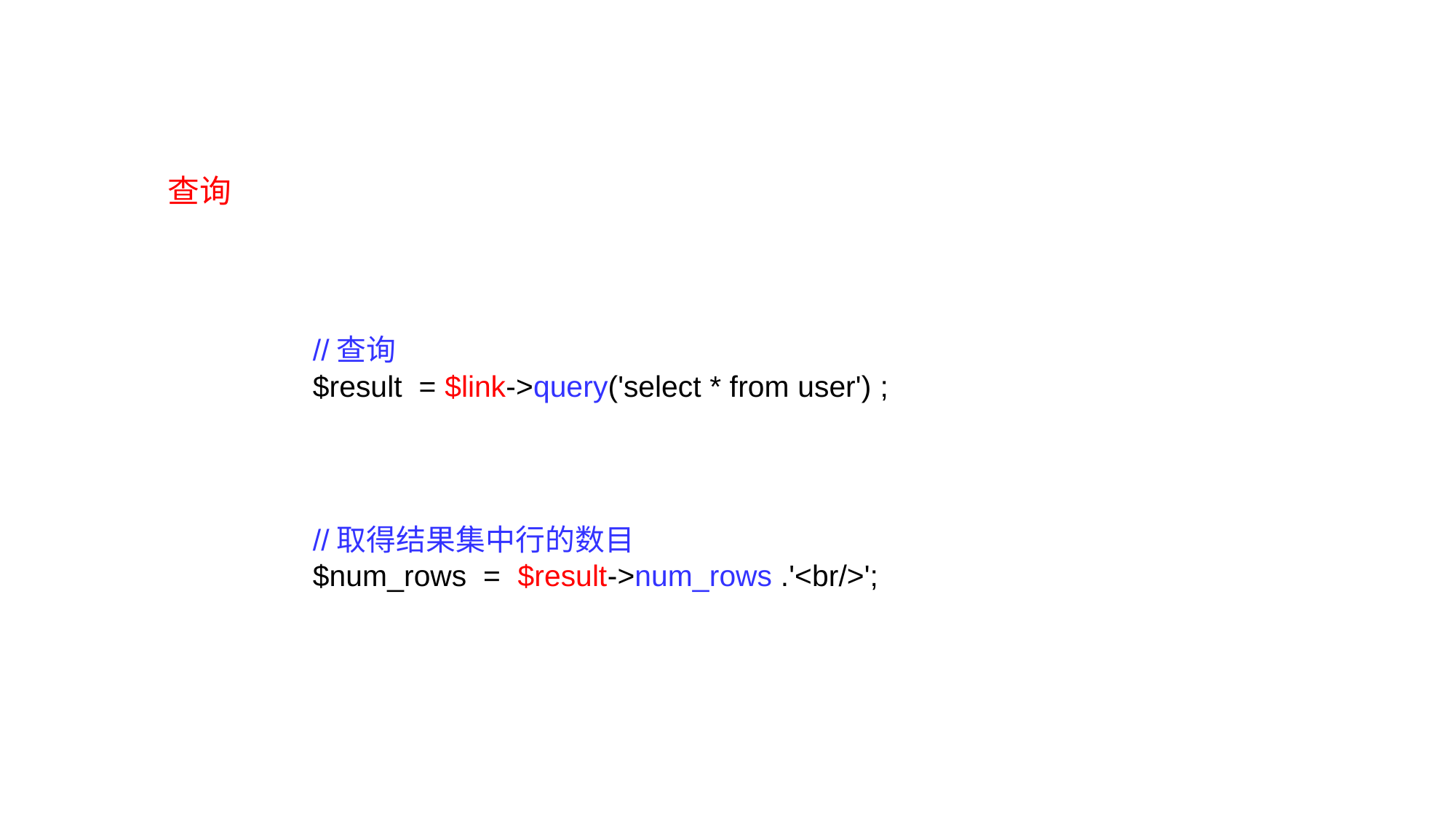

查询
//查询
$result  = $link->query('select * from user') ;
//取得结果集中行的数目
$num_rows  =  $result->num_rows .'<br/>';